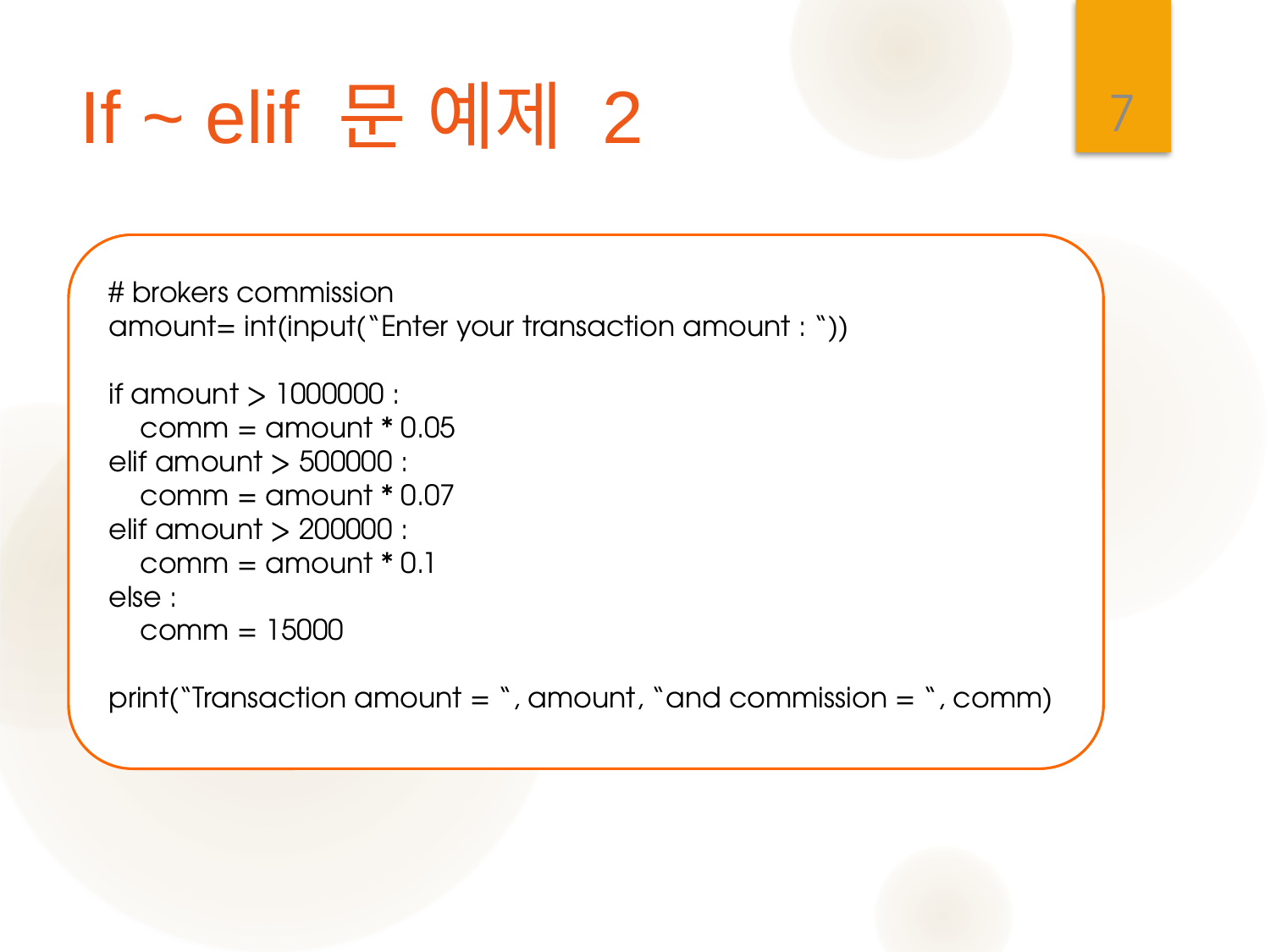

7
# If ~ elif 문 예제 2

# brokers commission
amount= int(input(“Enter your transaction amount : “))

if amount > 1000000 :
    comm = amount * 0.05
elif amount > 500000 :
    comm = amount * 0.07
elif amount > 200000 :
    comm = amount * 0.1
else :
    comm = 15000

print(“Transaction amount = “, amount, “and commission = “, comm)